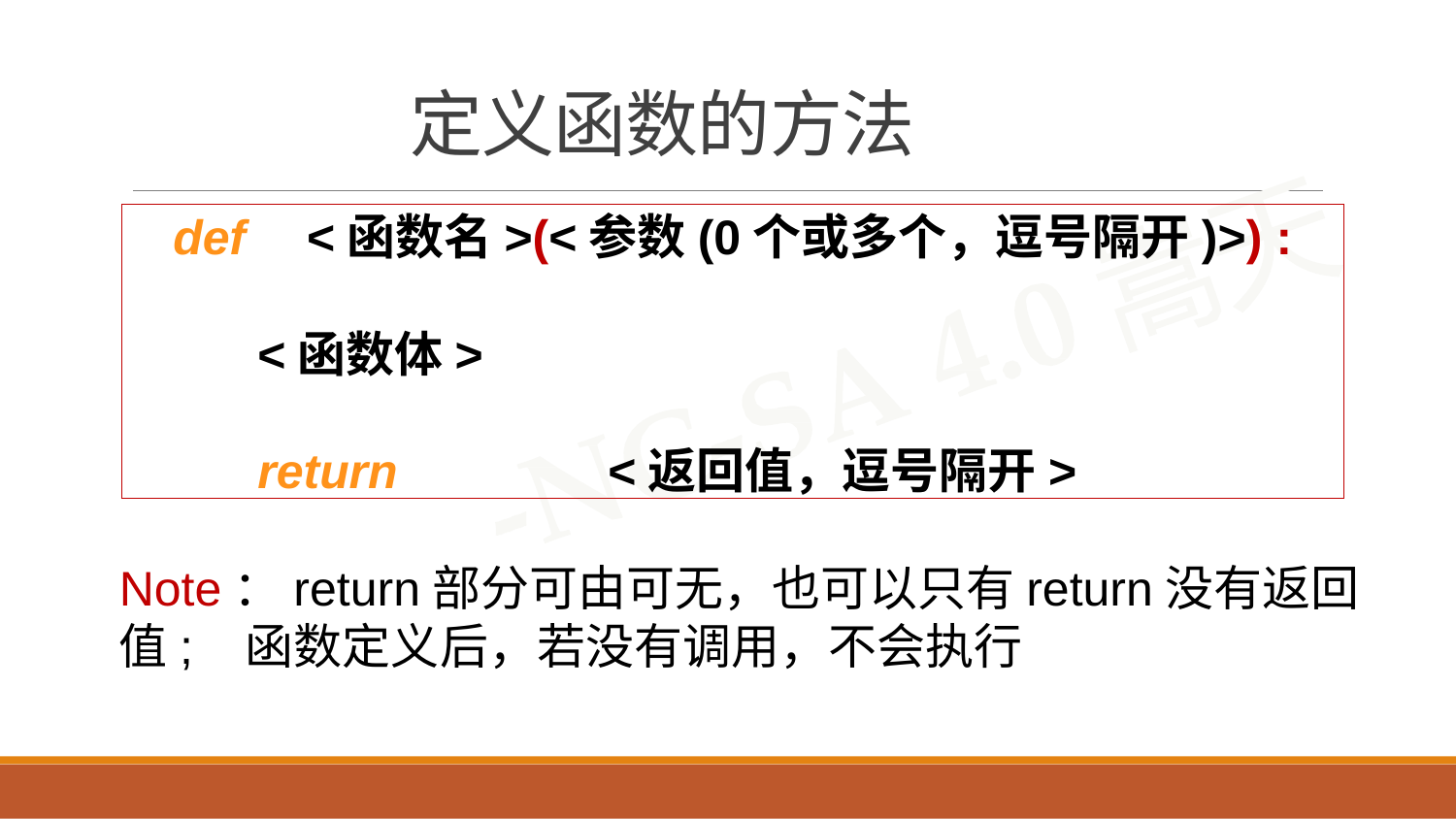

# 定义函数的方法

def	<函数名>(<参数(0个或多个，逗号隔开)>) :

<函数体>

return	<返回值，逗号隔开>

Note：return部分可由可无，也可以只有return没有返回值;   函数定义后，若没有调用，不会执行